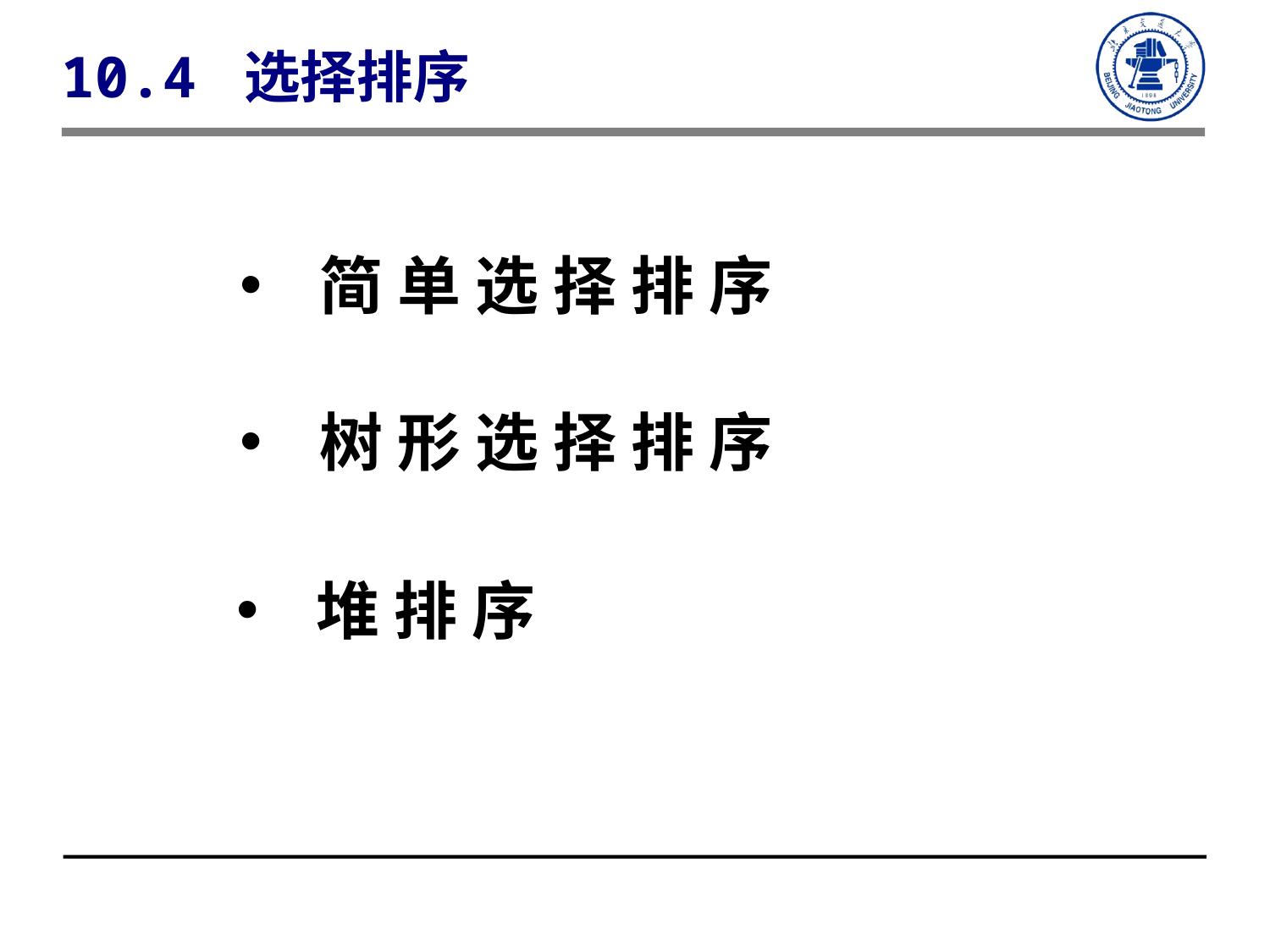

10.4 选择排序
简 单 选 择 排 序
树 形 选 择 排 序
堆 排 序